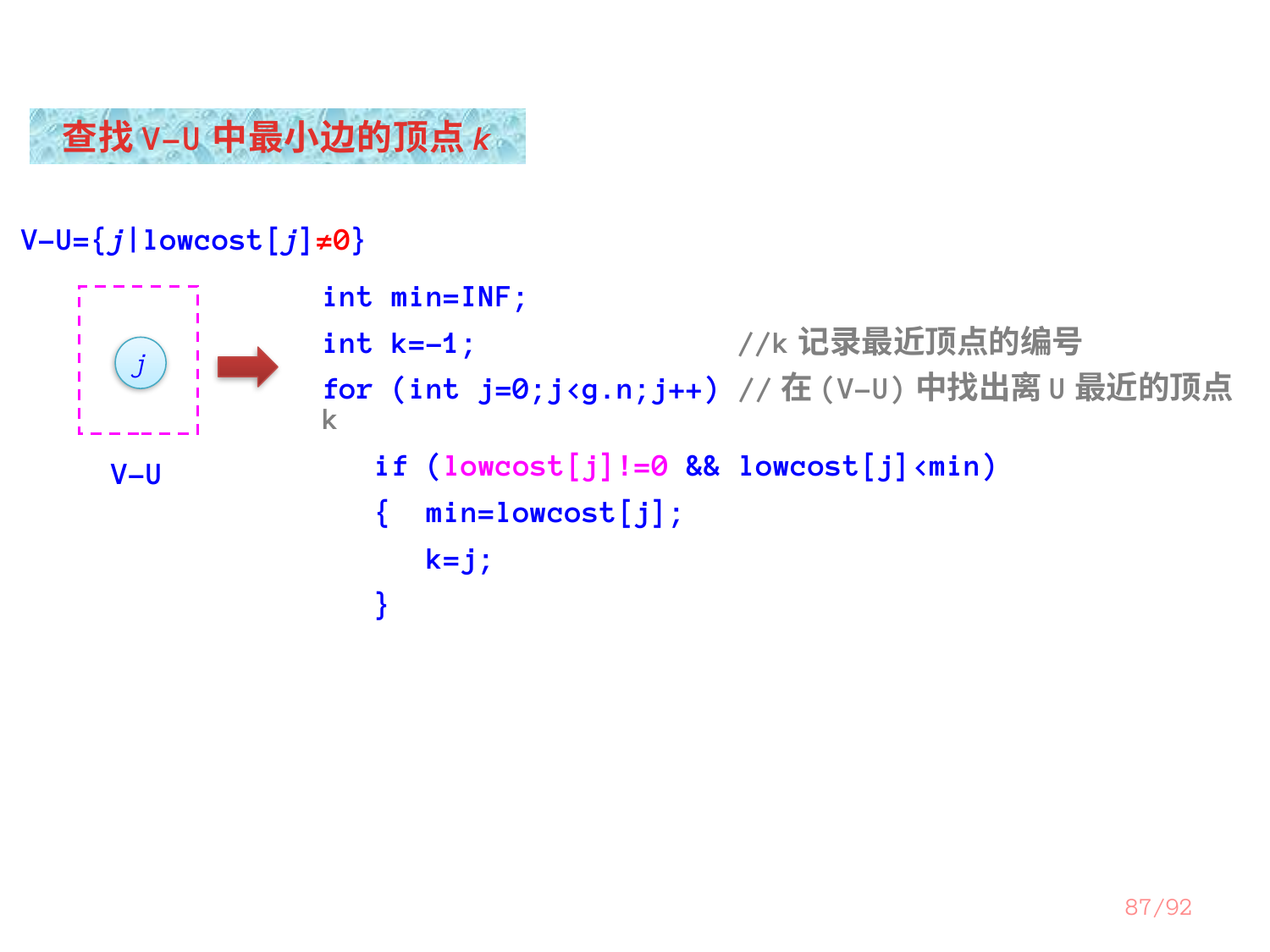

查找V-U中最小边的顶点k
V-U={j|lowcost[j]≠0}
int min=INF;
int k=-1;		  //k记录最近顶点的编号
for (int j=0;j<g.n;j++) //在(V-U)中找出离U最近的顶点k
   if (lowcost[j]!=0 && lowcost[j]<min)
   {  min=lowcost[j];
      k=j;
   }

j

V-U
87/92